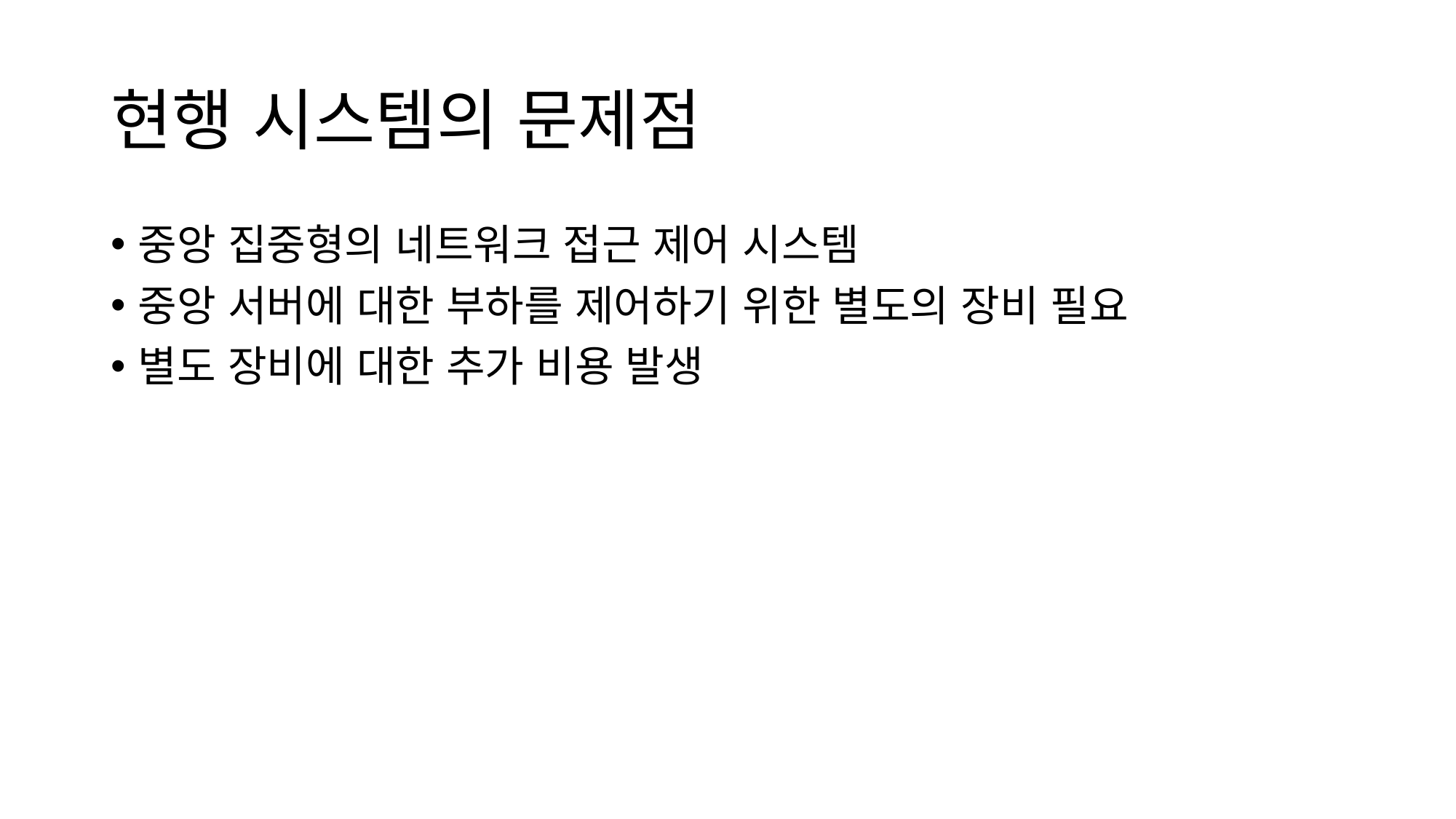

# 현행 시스템의 문제점
중앙 집중형의 네트워크 접근 제어 시스템
중앙 서버에 대한 부하를 제어하기 위한 별도의 장비 필요
별도 장비에 대한 추가 비용 발생